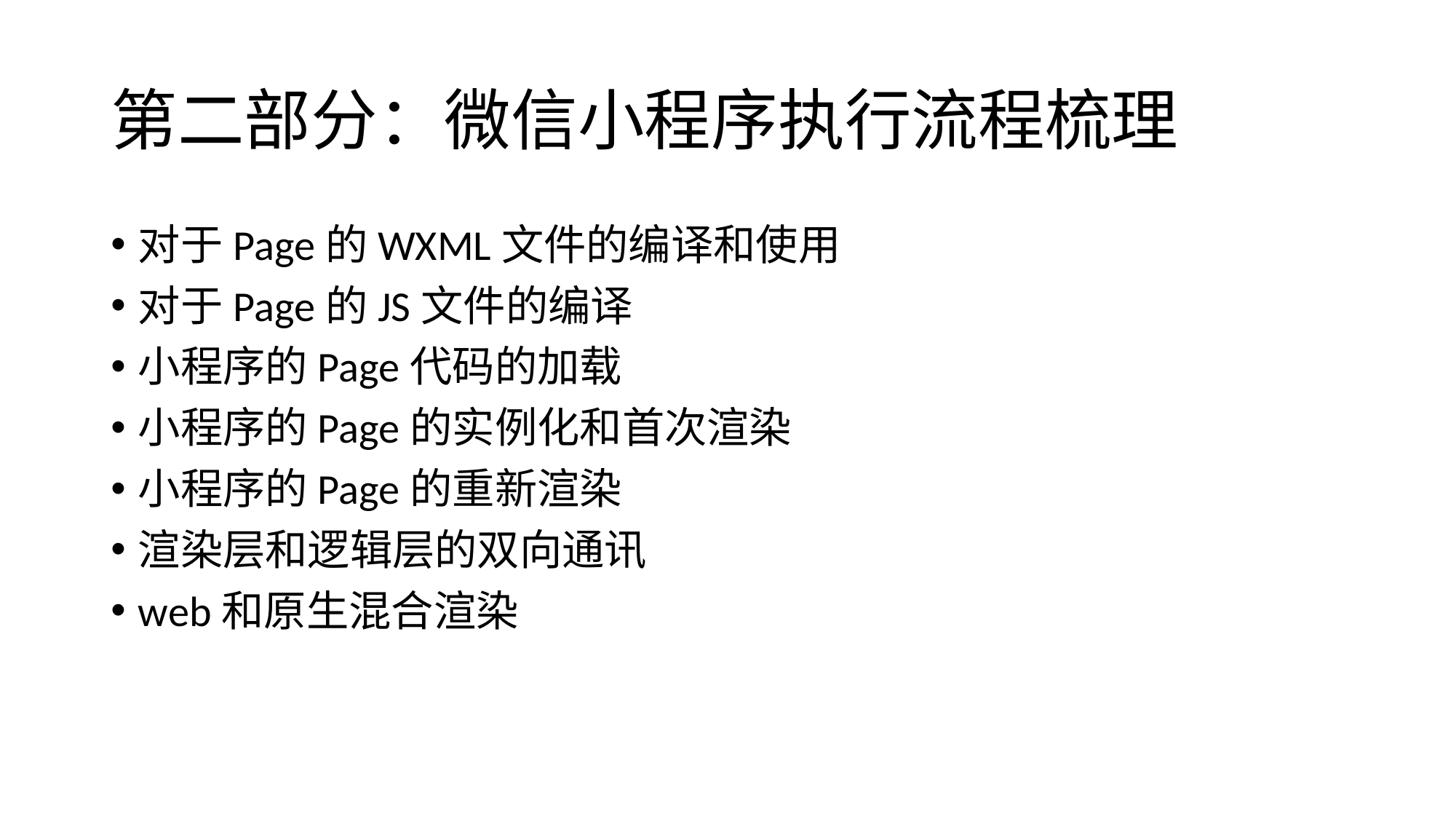

# 第二部分：微信小程序执行流程梳理
对于Page的WXML文件的编译和使用
对于Page的JS文件的编译
小程序的Page代码的加载
小程序的Page的实例化和首次渲染
小程序的Page的重新渲染
渲染层和逻辑层的双向通讯
web和原生混合渲染